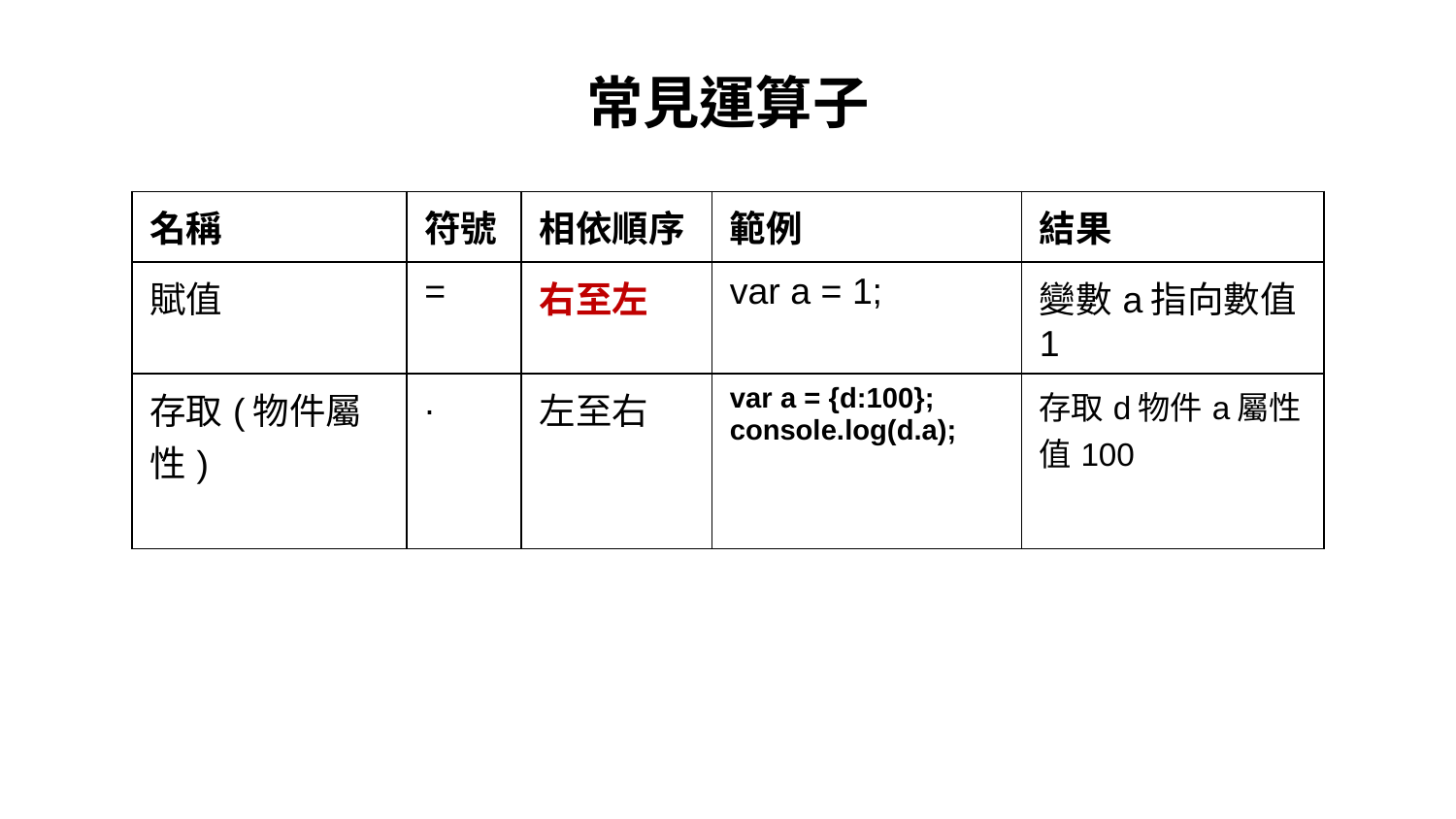

# 常見運算子
| 名稱 | 符號 | 相依順序 | 範例 | 結果 |
| --- | --- | --- | --- | --- |
| 賦值 | = | 右至左 | var a = 1; | 變數a指向數值1 |
| 存取(物件屬性) | . | 左至右 | var a = {d:100}; console.log(d.a); | 存取d物件a屬性值100 |